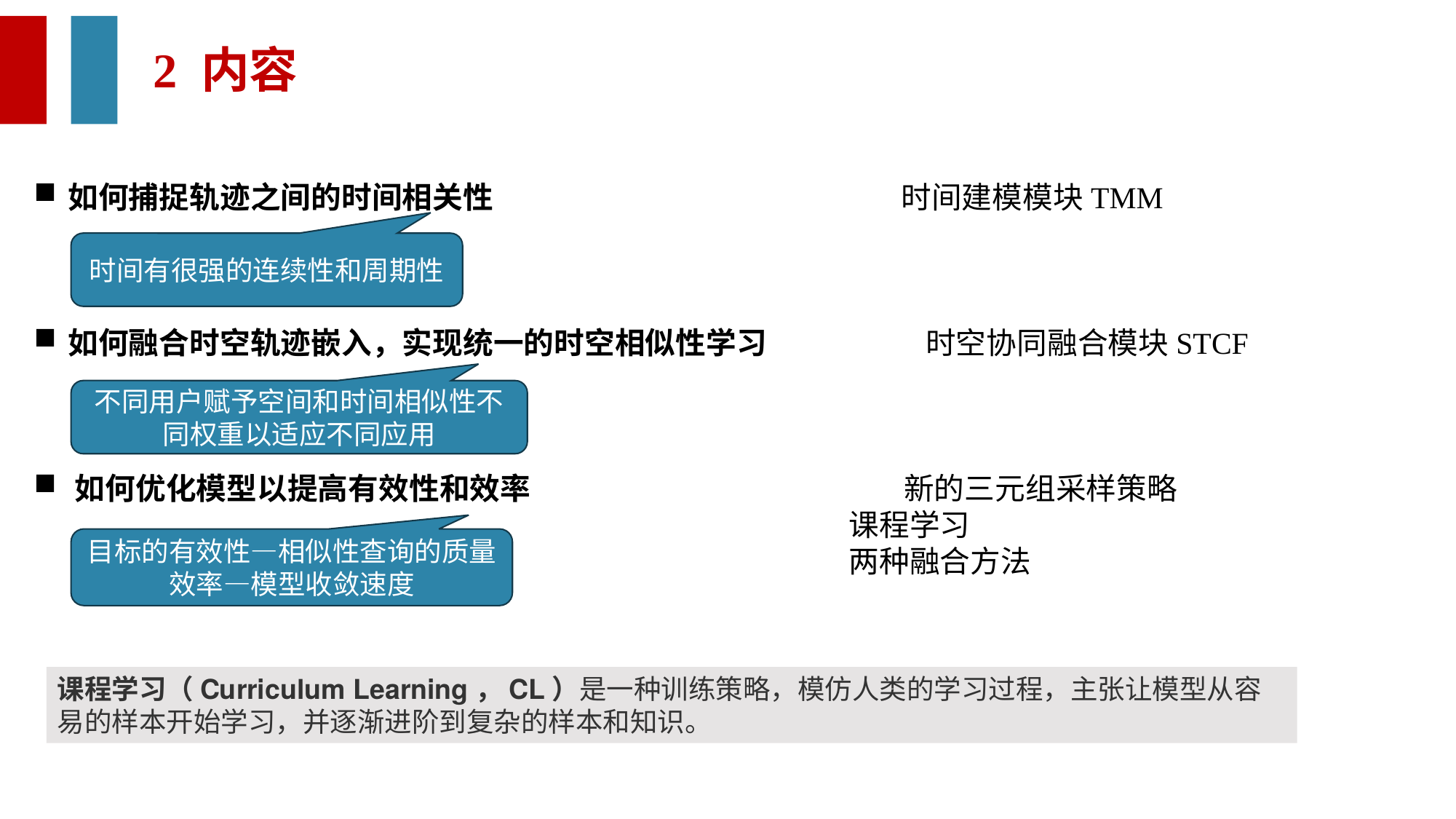

2 内容

如何捕捉轨迹之间的时间相关性                                                           时间建模模块TMM

如何融合时空轨迹嵌入，实现统一的时空相似性学习                       时空协同融合模块STCF

如何优化模型以提高有效性和效率                                                      新的三元组采样策略
                                                                                                                        课程学习
                                                                                                                        两种融合方法

时间有很强的连续性和周期性
不同用户赋予空间和时间相似性不同权重以适应不同应用
目标的有效性—相似性查询的质量
效率—模型收敛速度
课程学习（Curriculum Learning，CL）是一种训练策略，模仿人类的学习过程，主张让模型从容易的样本开始学习，并逐渐进阶到复杂的样本和知识。